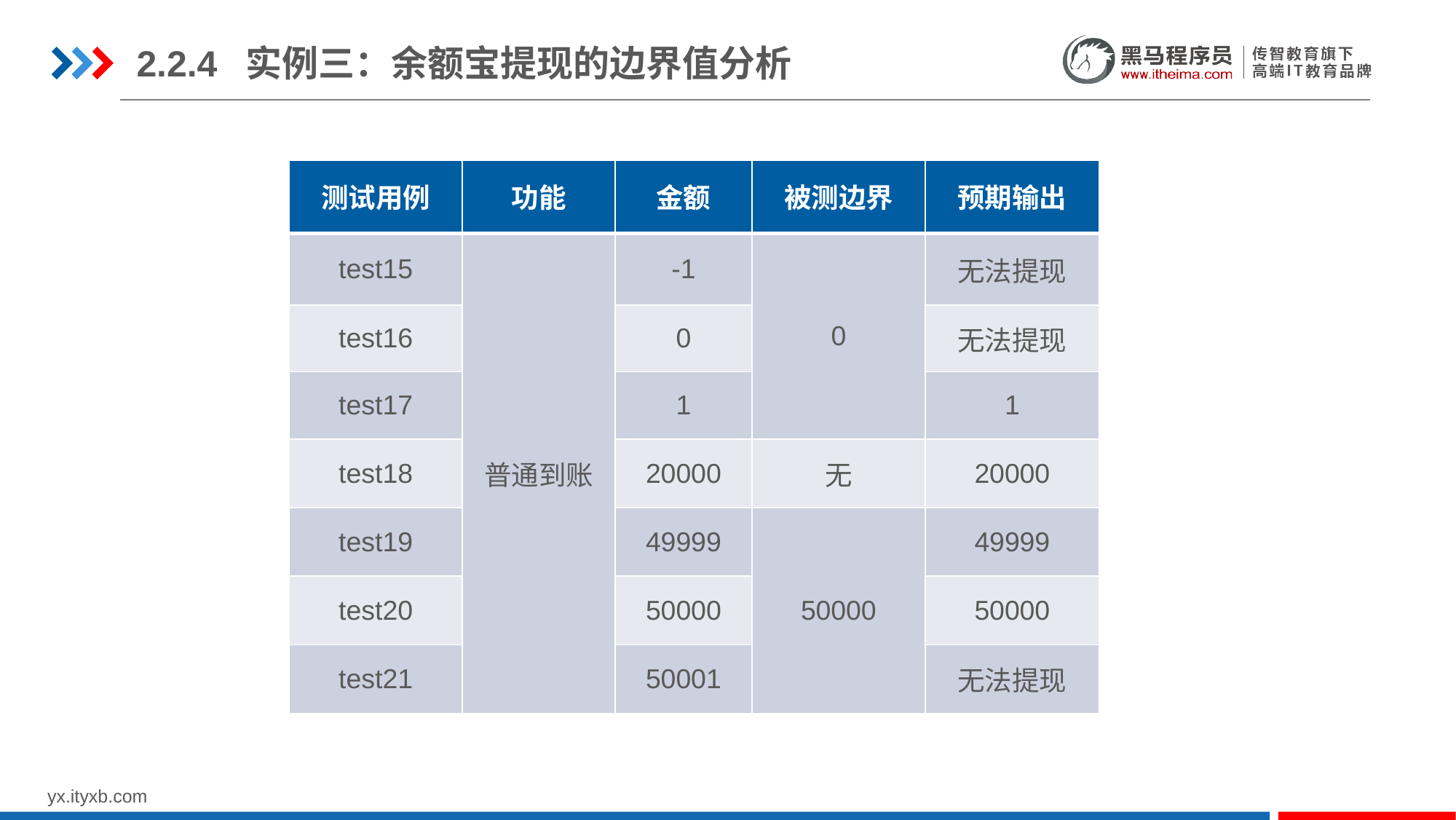

2.2.4	实例三：余额宝提现的边界值分析
| 测试用例 | 功能 | 金额 | 被测边界 | 预期输出 |
| --- | --- | --- | --- | --- |
| test15 | 普通到账 | -1 | 0 | 无法提现 |
| test16 |  | 0 |  | 无法提现 |
| test17 |  | 1 |  | 1 |
| test18 |  | 20000 | 无 | 20000 |
| test19 |  | 49999 | 50000 | 49999 |
| test20 |  | 50000 |  | 50000 |
| test21 |  | 50001 |  | 无法提现 |